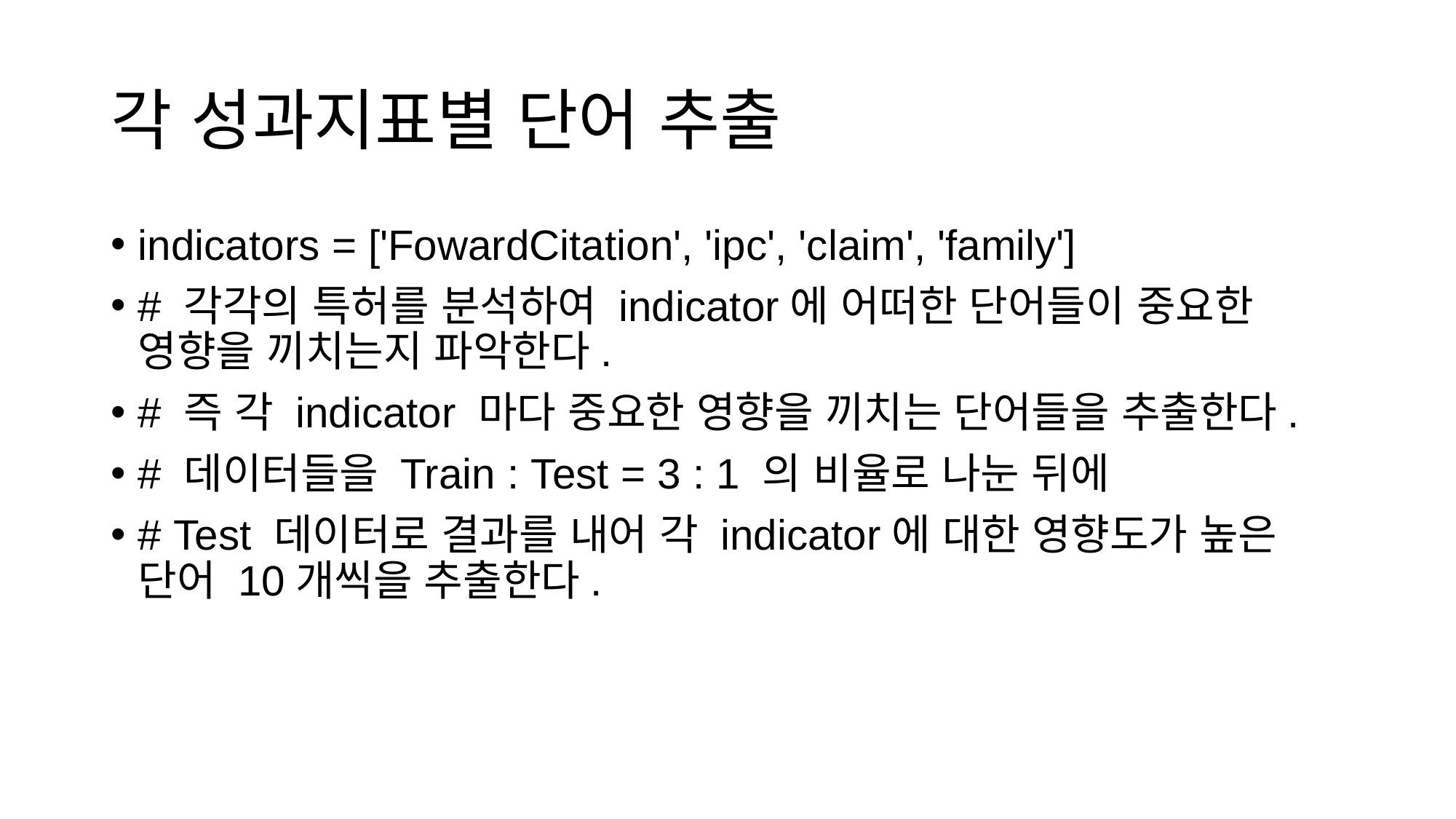

# 각 성과지표별 단어 추출
indicators = ['FowardCitation', 'ipc', 'claim', 'family']
# 각각의 특허를 분석하여 indicator에 어떠한 단어들이 중요한 영향을 끼치는지 파악한다.
# 즉 각 indicator 마다 중요한 영향을 끼치는 단어들을 추출한다.
# 데이터들을 Train : Test = 3 : 1 의 비율로 나눈 뒤에
# Test 데이터로 결과를 내어 각 indicator에 대한 영향도가 높은 단어 10개씩을 추출한다.